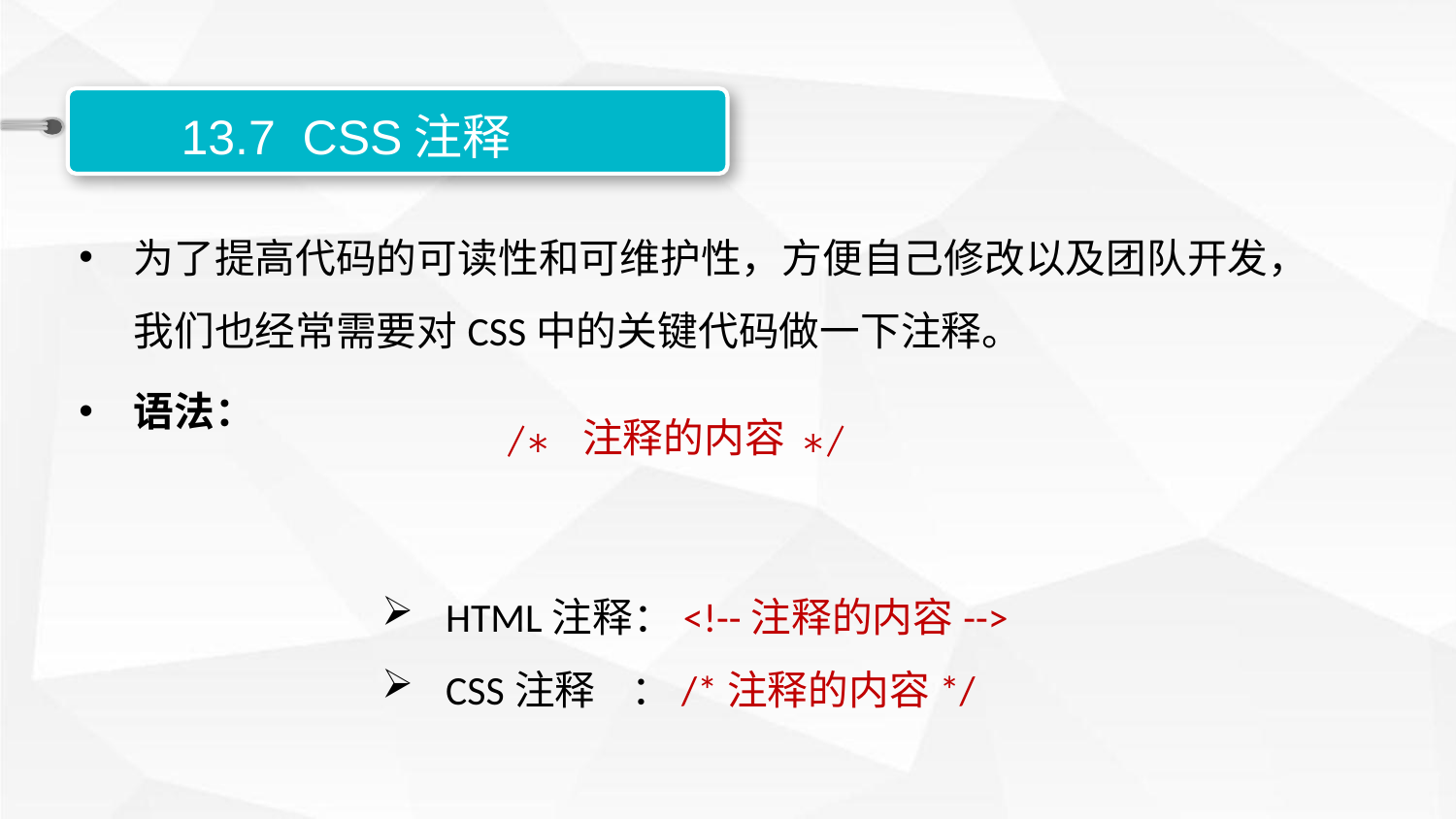

13.7  CSS注释

为了提高代码的可读性和可维护性，方便自己修改以及团队开发，我们也经常需要对CSS中的关键代码做一下注释。
语法：
/* 注释的内容 */
  HTML注释：<!--注释的内容-->
  CSS注释    ：/*注释的内容*/